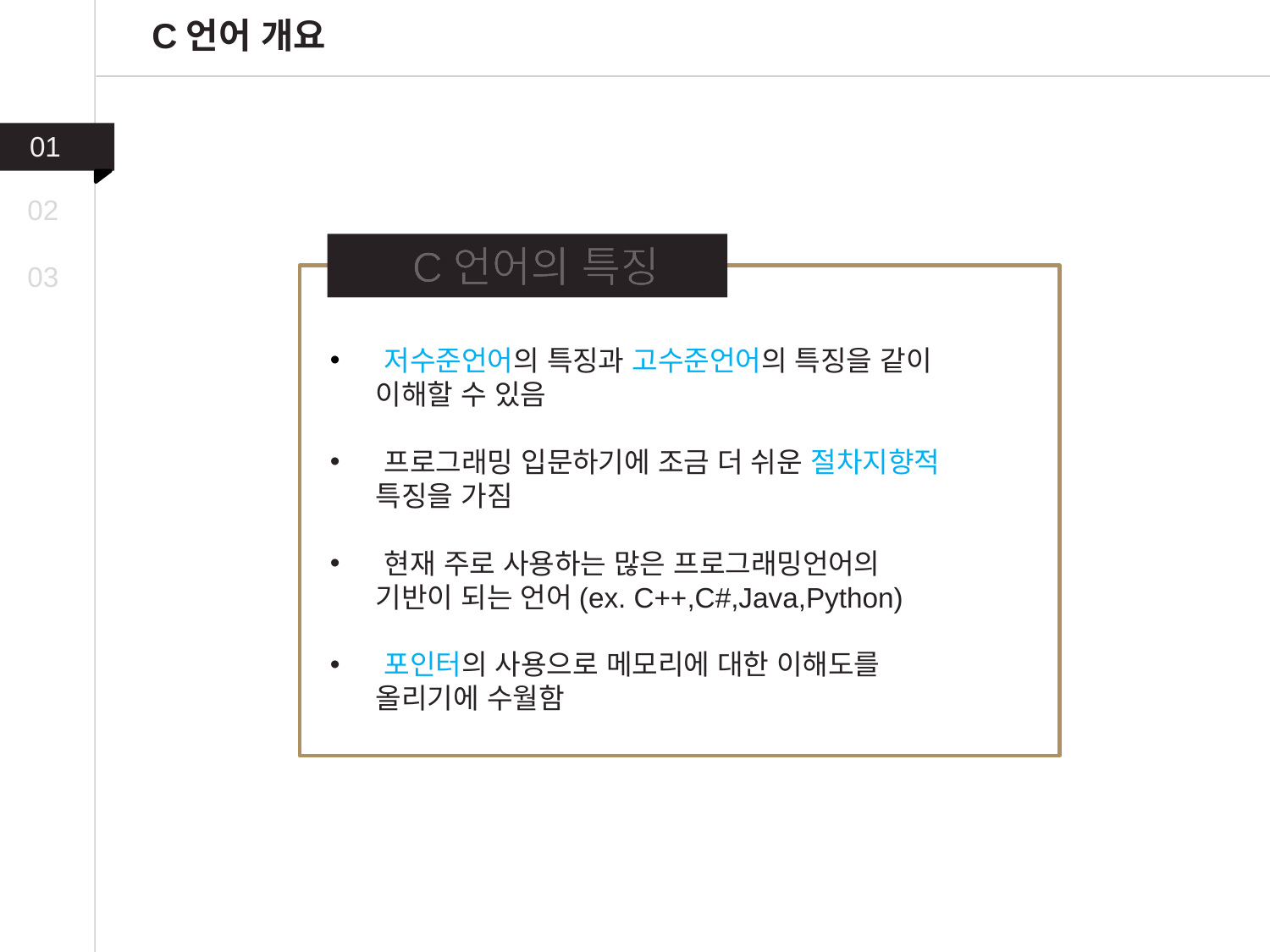

C언어 개요
01

02
C언어의 특징

03

 저수준언어의 특징과 고수준언어의 특징을 같이
     이해할 수 있음

 프로그래밍 입문하기에 조금 더 쉬운 절차지향적
     특징을 가짐

 현재 주로 사용하는 많은 프로그래밍언어의
     기반이 되는 언어(ex. C++,C#,Java,Python)

 포인터의 사용으로 메모리에 대한 이해도를
     올리기에 수월함